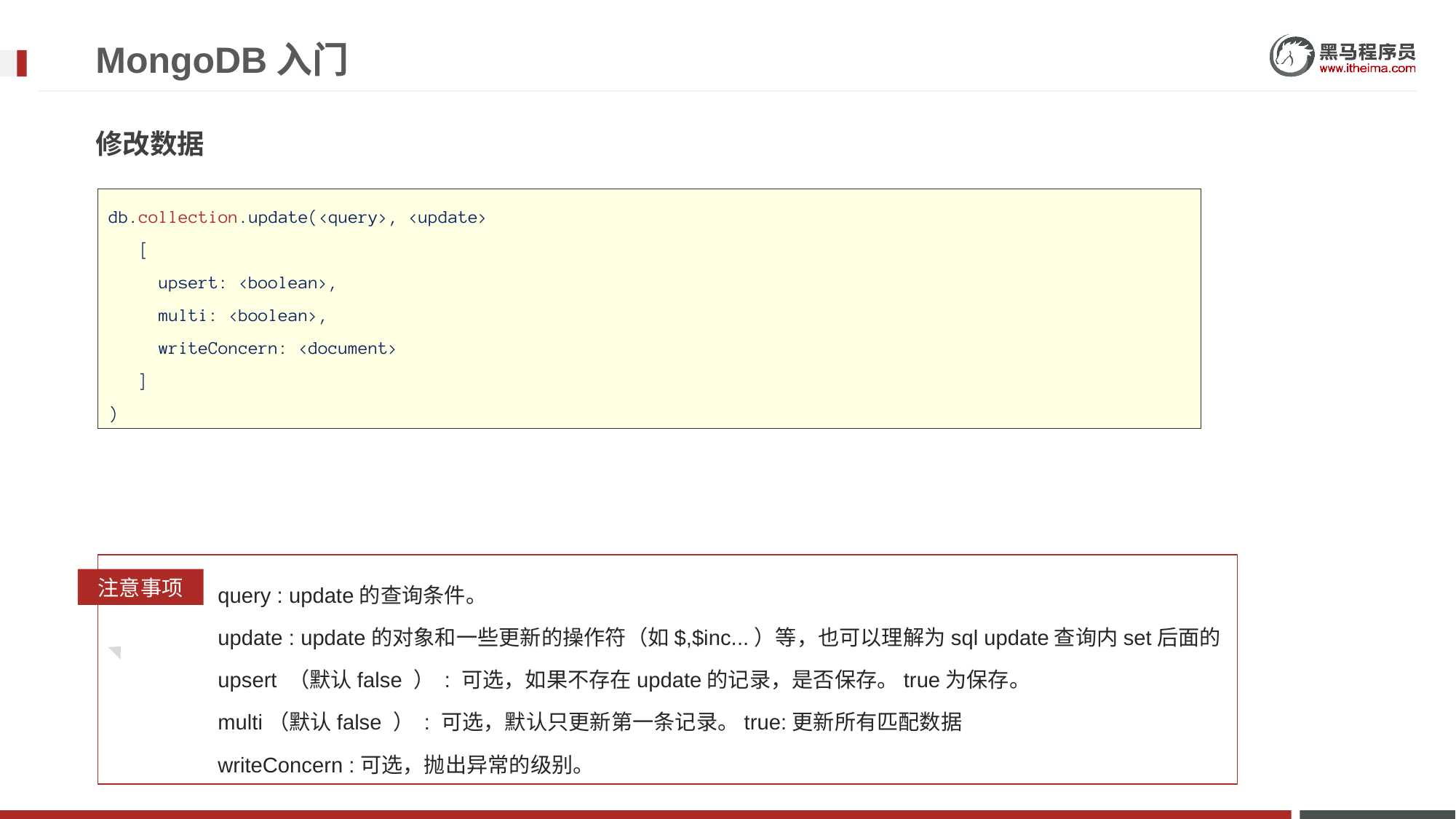

# MongoDB入门
修改数据
db.collection.update(<query>, <update>
   [
     upsert: <boolean>,
     multi: <boolean>,
     writeConcern: <document>
   ]
)

	query : update的查询条件。
	update : update的对象和一些更新的操作符（如$,$inc...）等，也可以理解为sql update查询内set后面的
	upsert （默认false ） : 可选，如果不存在update的记录，是否保存。true为保存。
	multi（默认false ） : 可选，默认只更新第一条记录。true:更新所有匹配数据
	writeConcern :可选，抛出异常的级别。
注意事项